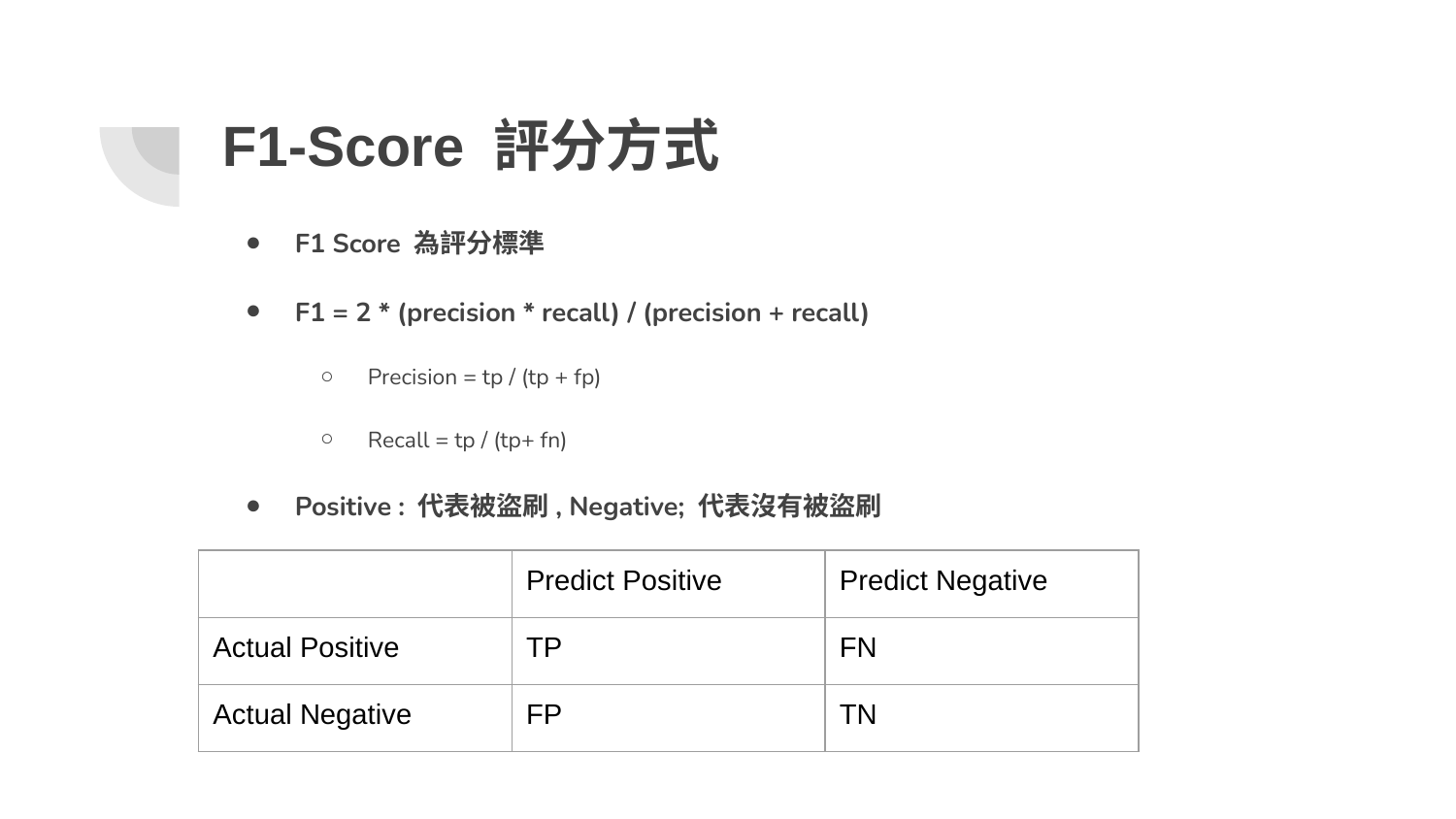

# F1-Score 評分方式
F1 Score 為評分標準
F1 = 2 * (precision * recall) / (precision + recall)
Precision = tp / (tp + fp)
Recall = tp / (tp+ fn)
Positive : 代表被盜刷, Negative; 代表沒有被盜刷

|  | Predict Positive | Predict Negative |
| --- | --- | --- |
| Actual Positive | TP | FN |
| Actual Negative | FP | TN |